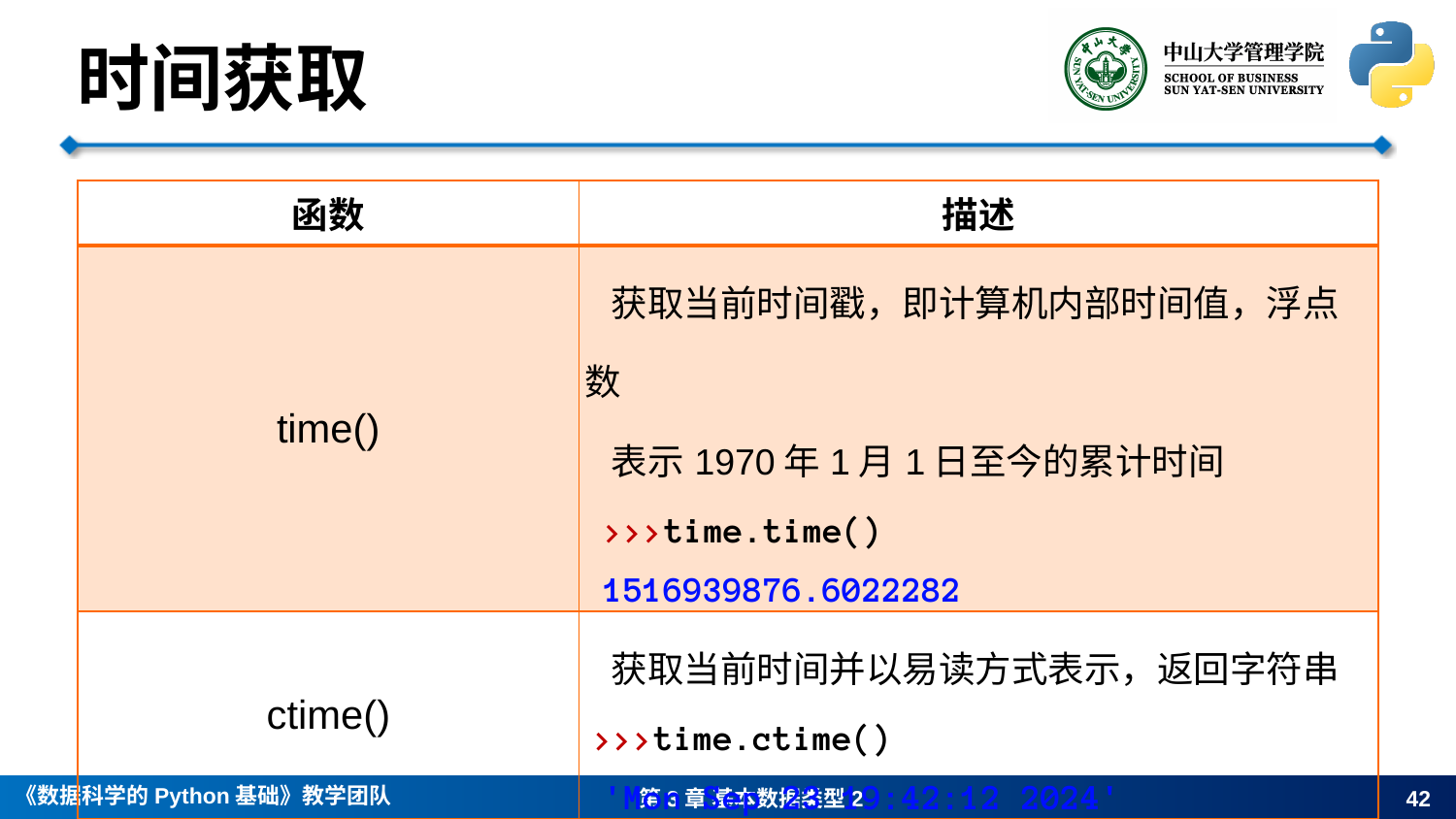

时间获取
| 函数 | 描述 |
| --- | --- |
| time() | 获取当前时间戳，即计算机内部时间值，浮点数 表示1970年1月1日至今的累计时间 >>>time.time() 1516939876.6022282 |
| ctime() | 获取当前时间并以易读方式表示，返回字符串 >>>time.ctime() 'Mon Sep 23 19:42:12 2024' |
42